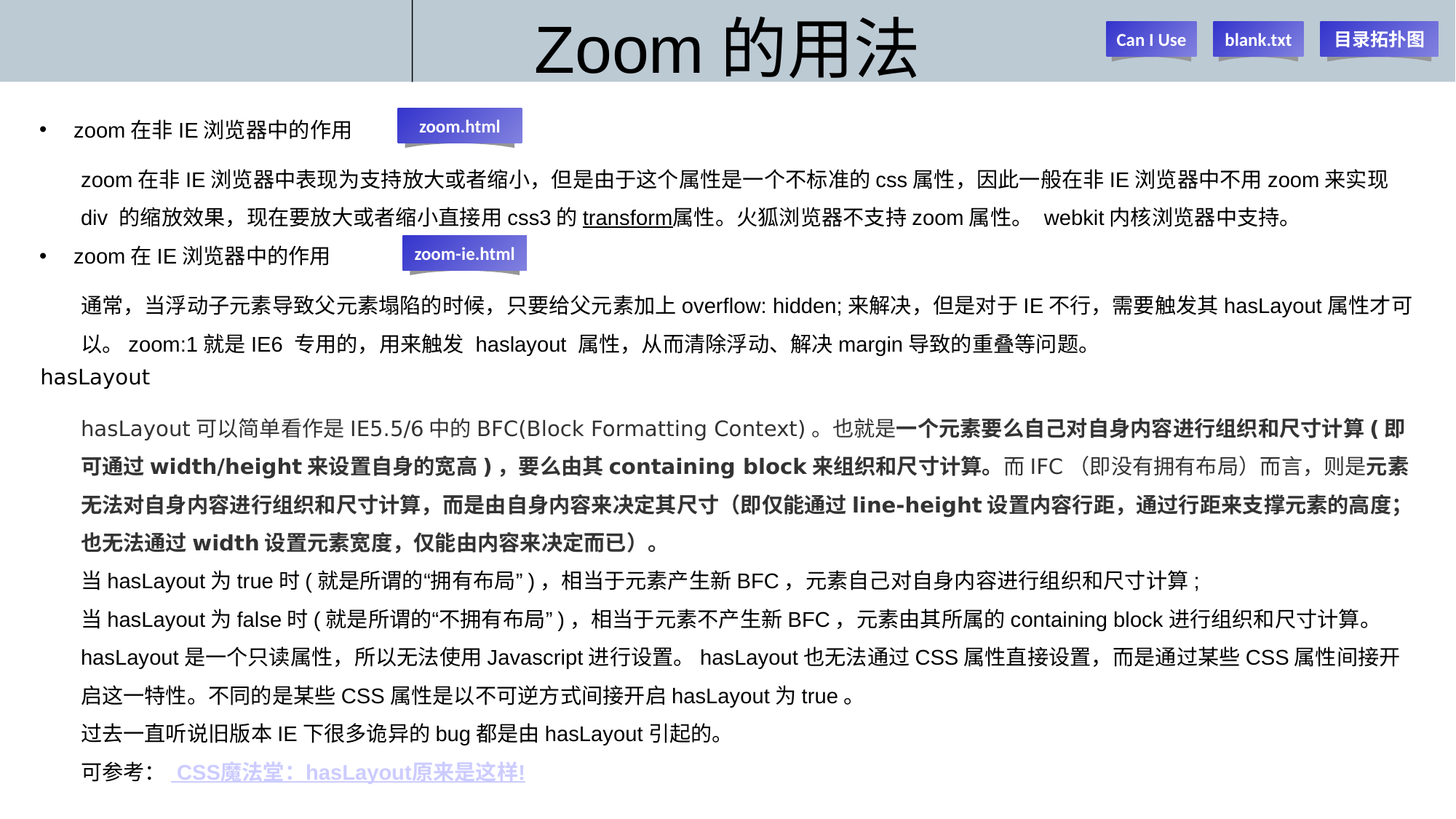

# Zoom的用法
Can I Use

blank.txt

目录拓扑图

zoom在非IE浏览器中的作用
zoom.html

zoom在非IE浏览器中表现为支持放大或者缩小，但是由于这个属性是一个不标准的css属性，因此一般在非IE浏览器中不用zoom来实现div 的缩放效果，现在要放大或者缩小直接用css3的transform属性。火狐浏览器不支持zoom属性。 webkit内核浏览器中支持。
zoom在IE浏览器中的作用
zoom-ie.html

通常，当浮动子元素导致父元素塌陷的时候，只要给父元素加上overflow: hidden;来解决，但是对于IE不行，需要触发其hasLayout属性才可以。zoom:1就是IE6 专用的，用来触发 haslayout 属性，从而清除浮动、解决margin导致的重叠等问题。
hasLayout
hasLayout可以简单看作是IE5.5/6中的BFC(Block Formatting Context)。也就是一个元素要么自己对自身内容进行组织和尺寸计算(即可通过width/height来设置自身的宽高)，要么由其containing block来组织和尺寸计算。而IFC（即没有拥有布局）而言，则是元素无法对自身内容进行组织和尺寸计算，而是由自身内容来决定其尺寸（即仅能通过line-height设置内容行距，通过行距来支撑元素的高度；也无法通过width设置元素宽度，仅能由内容来决定而已）。
当hasLayout为true时(就是所谓的“拥有布局”)，相当于元素产生新BFC，元素自己对自身内容进行组织和尺寸计算;
当hasLayout为false时(就是所谓的“不拥有布局”)，相当于元素不产生新BFC，元素由其所属的containing block进行组织和尺寸计算。 hasLayout是一个只读属性，所以无法使用Javascript进行设置。hasLayout也无法通过CSS属性直接设置，而是通过某些CSS属性间接开启这一特性。不同的是某些CSS属性是以不可逆方式间接开启hasLayout为true。
过去一直听说旧版本IE下很多诡异的bug都是由hasLayout引起的。
可参考： CSS魔法堂：hasLayout原来是这样!